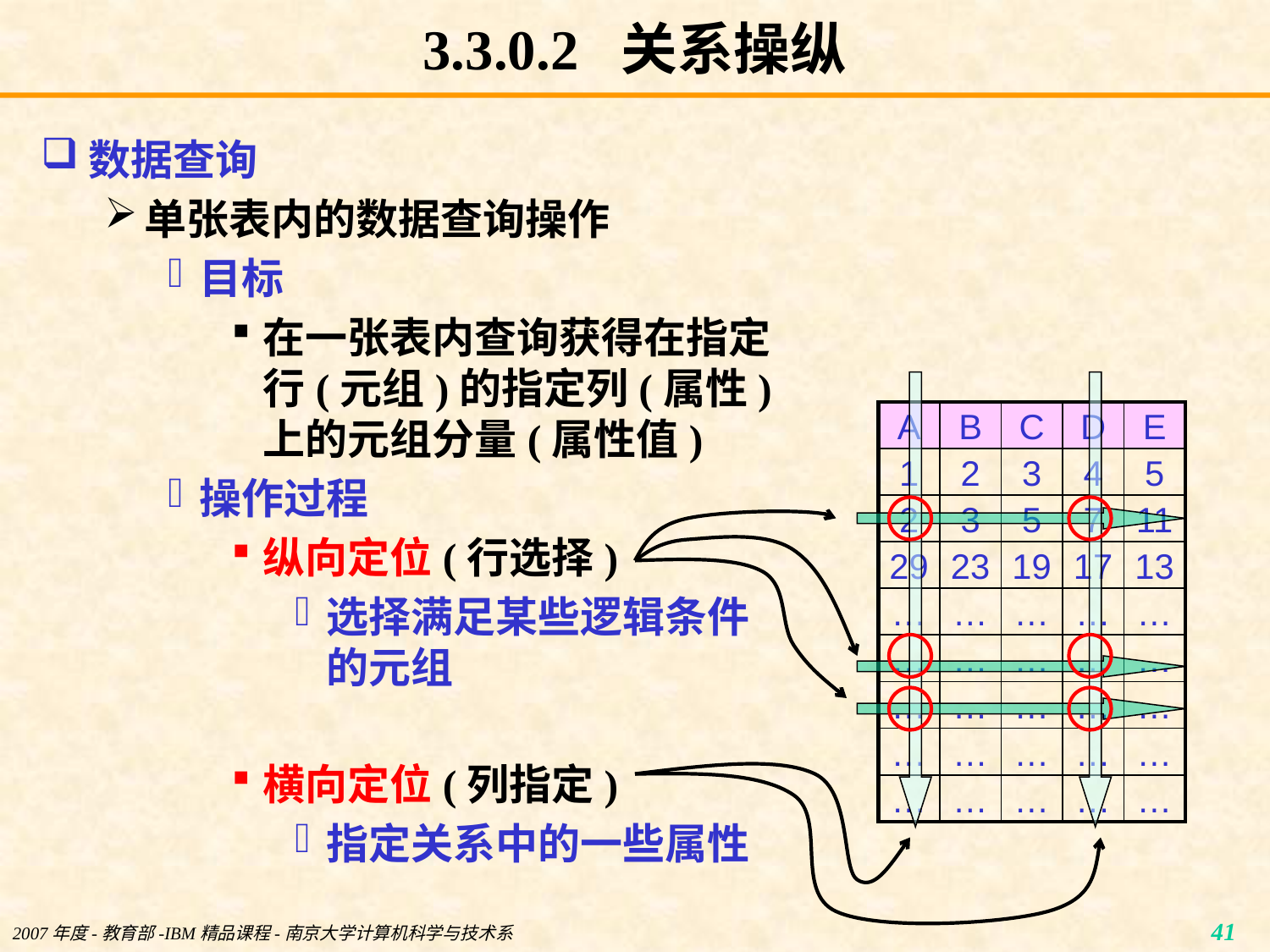

# 3.3.0.2  关系操纵
数据查询
单张表内的数据查询操作
目标
在一张表内查询获得在指定行(元组)的指定列(属性)上的元组分量(属性值)
操作过程
纵向定位(行选择)
选择满足某些逻辑条件的元组

横向定位(列指定)
指定关系中的一些属性

| A | B | C | D | E |
| --- | --- | --- | --- | --- |
| 1 | 2 | 3 | 4 | 5 |
| 2 | 3 | 5 | 7 | 11 |
| 29 | 23 | 19 | 17 | 13 |
| … | … | … | … | … |
| … | … | … | … | … |
| … | … | … | … | … |
| … | … | … | … | … |
| … | … | … | … | … |

41
2007年度-教育部-IBM精品课程-南京大学计算机科学与技术系